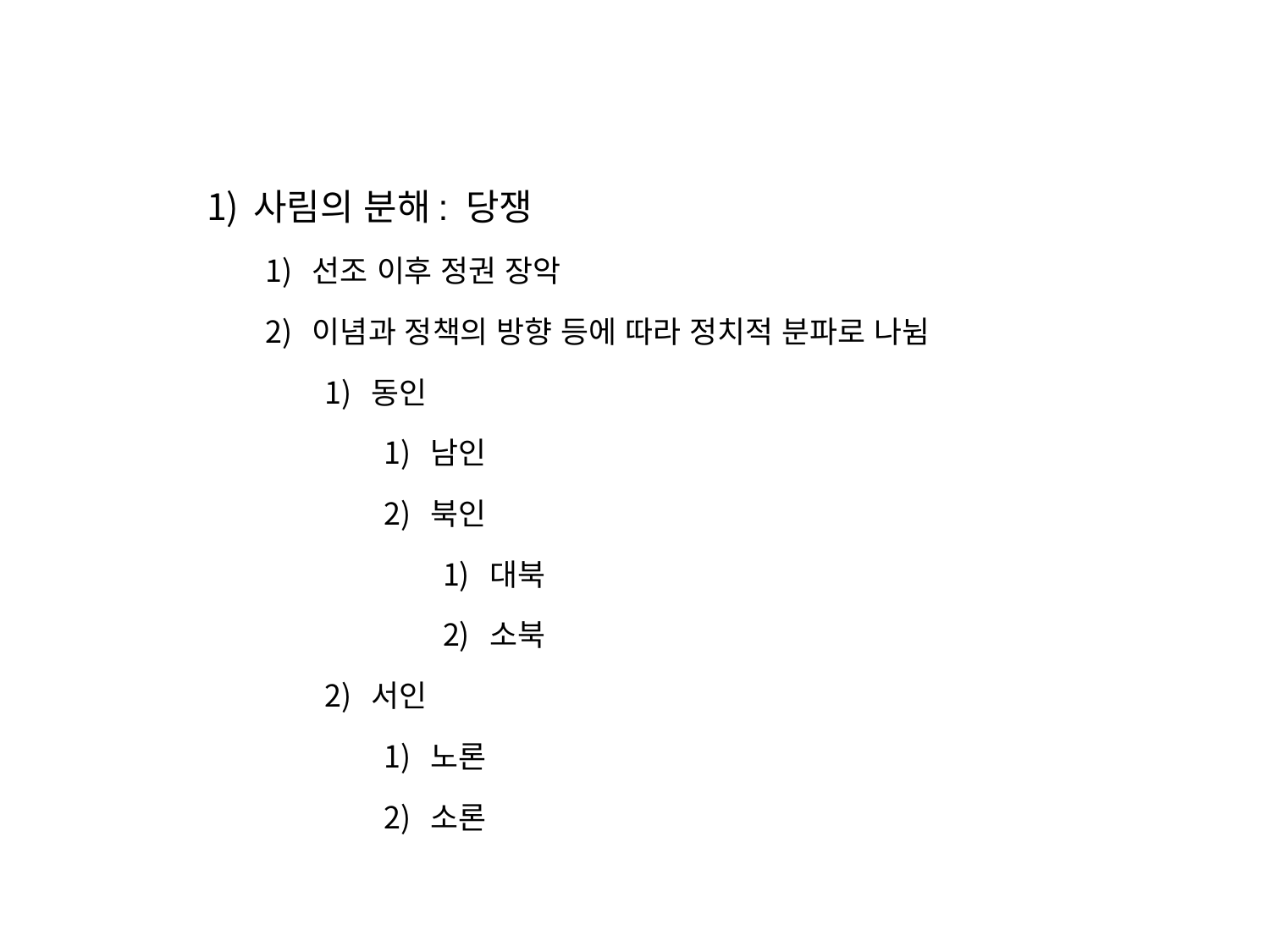

사림의 분해: 당쟁
선조 이후 정권 장악
이념과 정책의 방향 등에 따라 정치적 분파로 나뉨
동인
남인
북인
대북
소북
서인
노론
소론